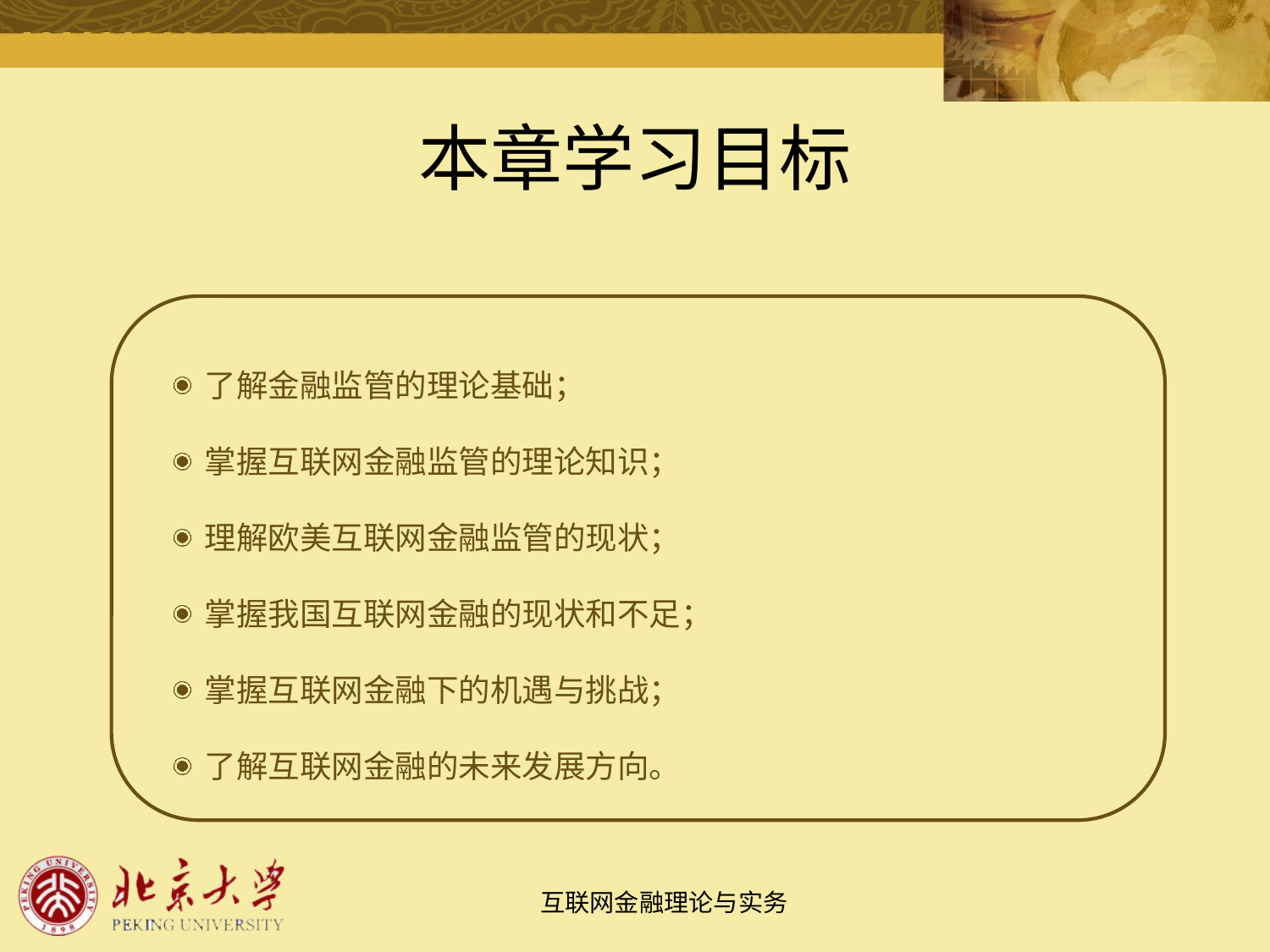

# 本章学习目标

了解金融监管的理论基础；
掌握互联网金融监管的理论知识；
理解欧美互联网金融监管的现状；
掌握我国互联网金融的现状和不足；
掌握互联网金融下的机遇与挑战；
了解互联网金融的未来发展方向。